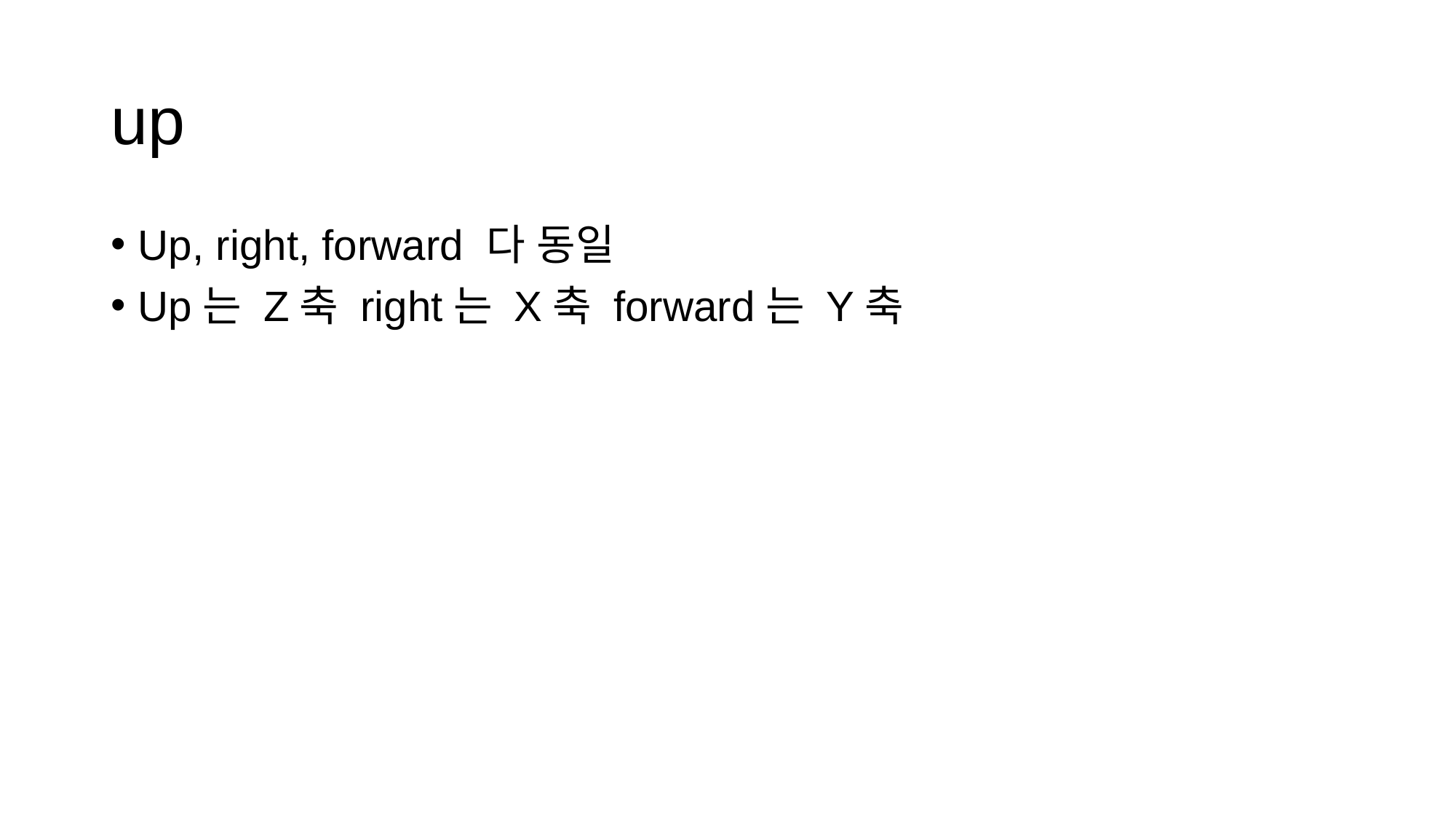

# up
Up, right, forward 다 동일
Up는 Z축 right는 X축 forward는 Y축